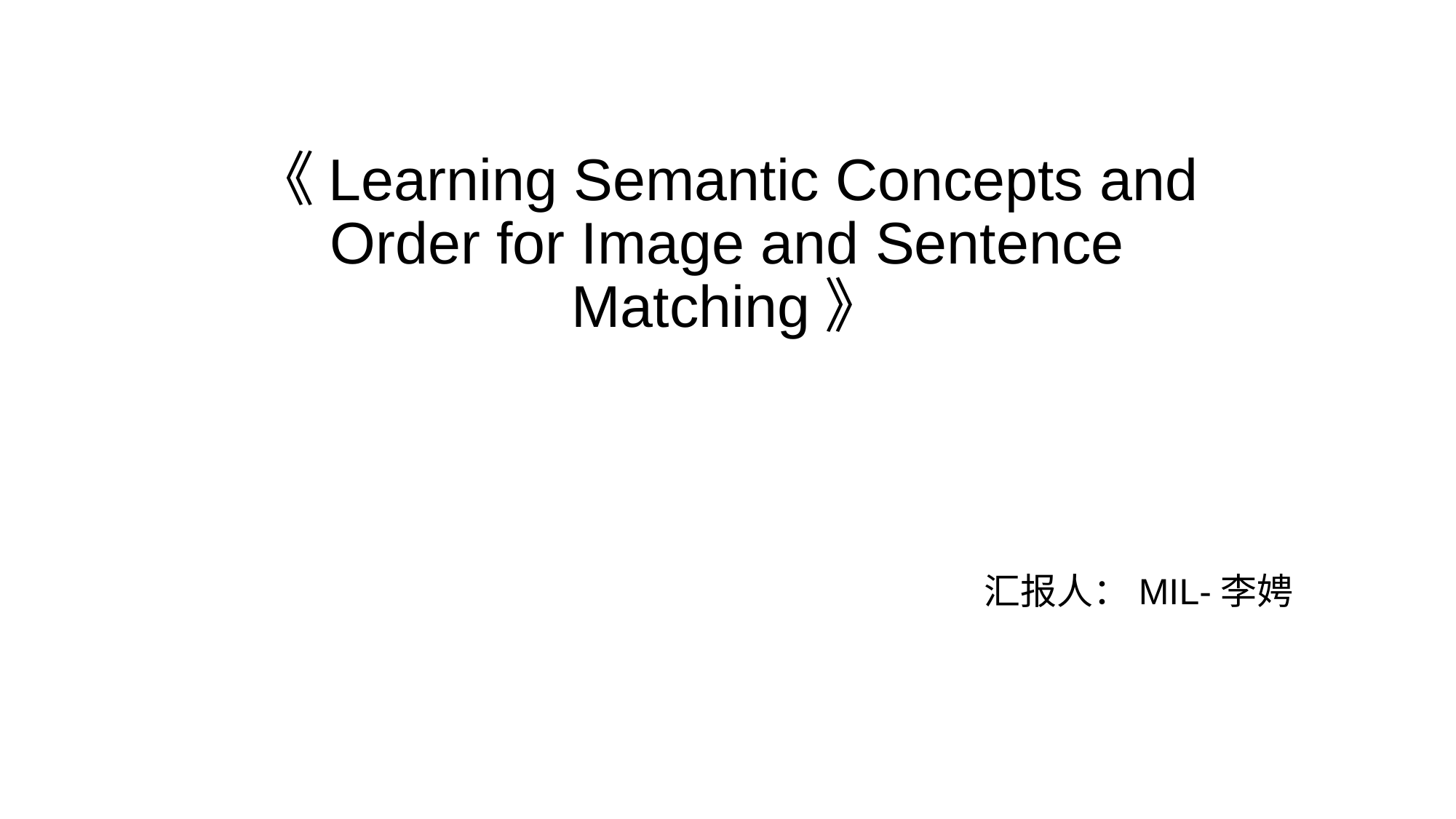

# 《Learning Semantic Concepts and Order for Image and Sentence Matching》
汇报人：MIL-李娉